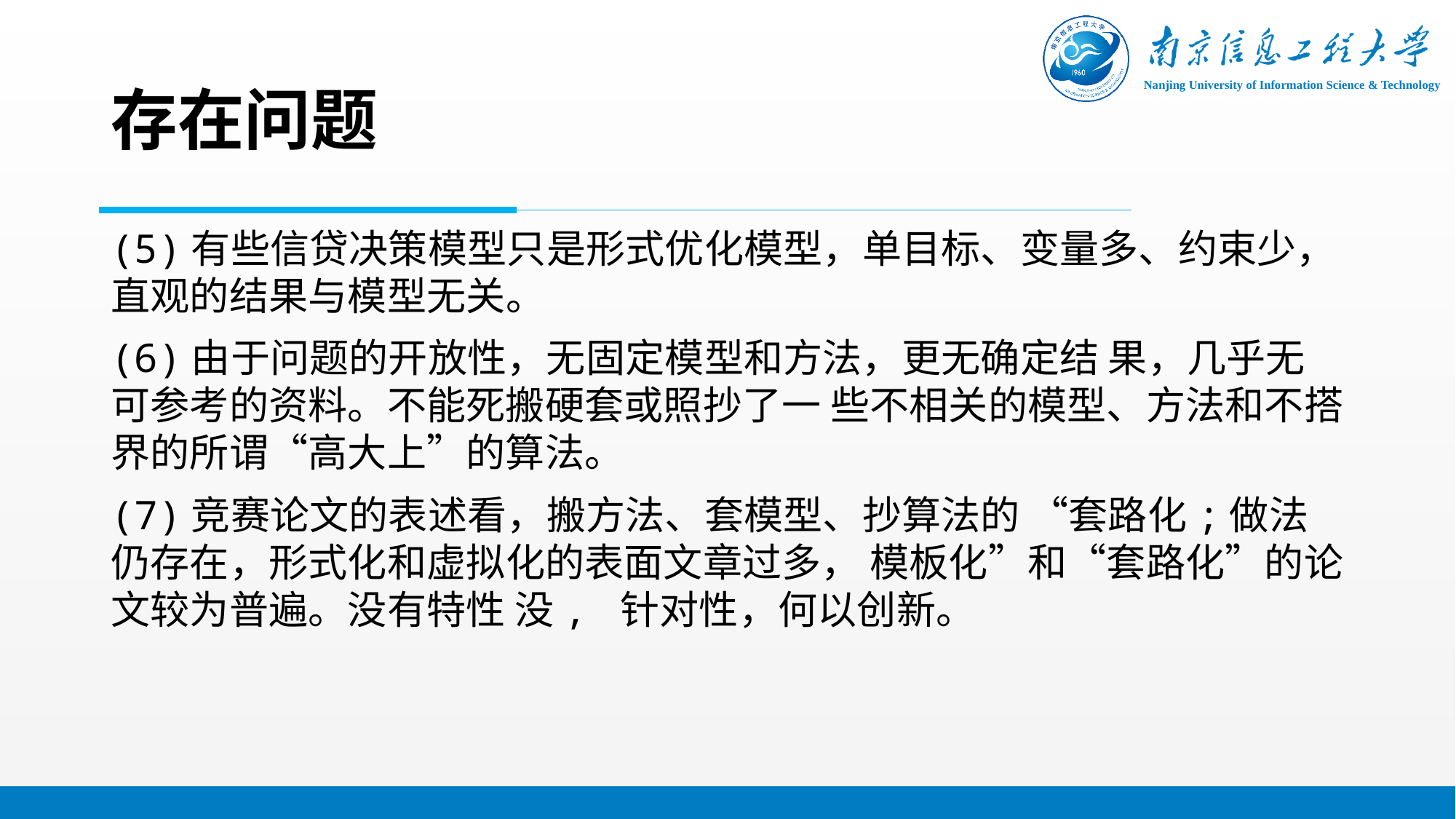

# 存在问题
(5)有些信贷决策模型只是形式优化模型，单目标、变量多、约束少，直观的结果与模型无关。
(6)由于问题的开放性，无固定模型和方法，更无确定结 果，几乎无可参考的资料。不能死搬硬套或照抄了一 些不相关的模型、方法和不搭界的所谓“高大上”的算法。
(7)竞赛论文的表述看，搬方法、套模型、抄算法的 “套路化;做法仍存在，形式化和虚拟化的表面文章过多， 模板化”和“套路化”的论文较为普遍。没有特性 没, 针对性，何以创新。